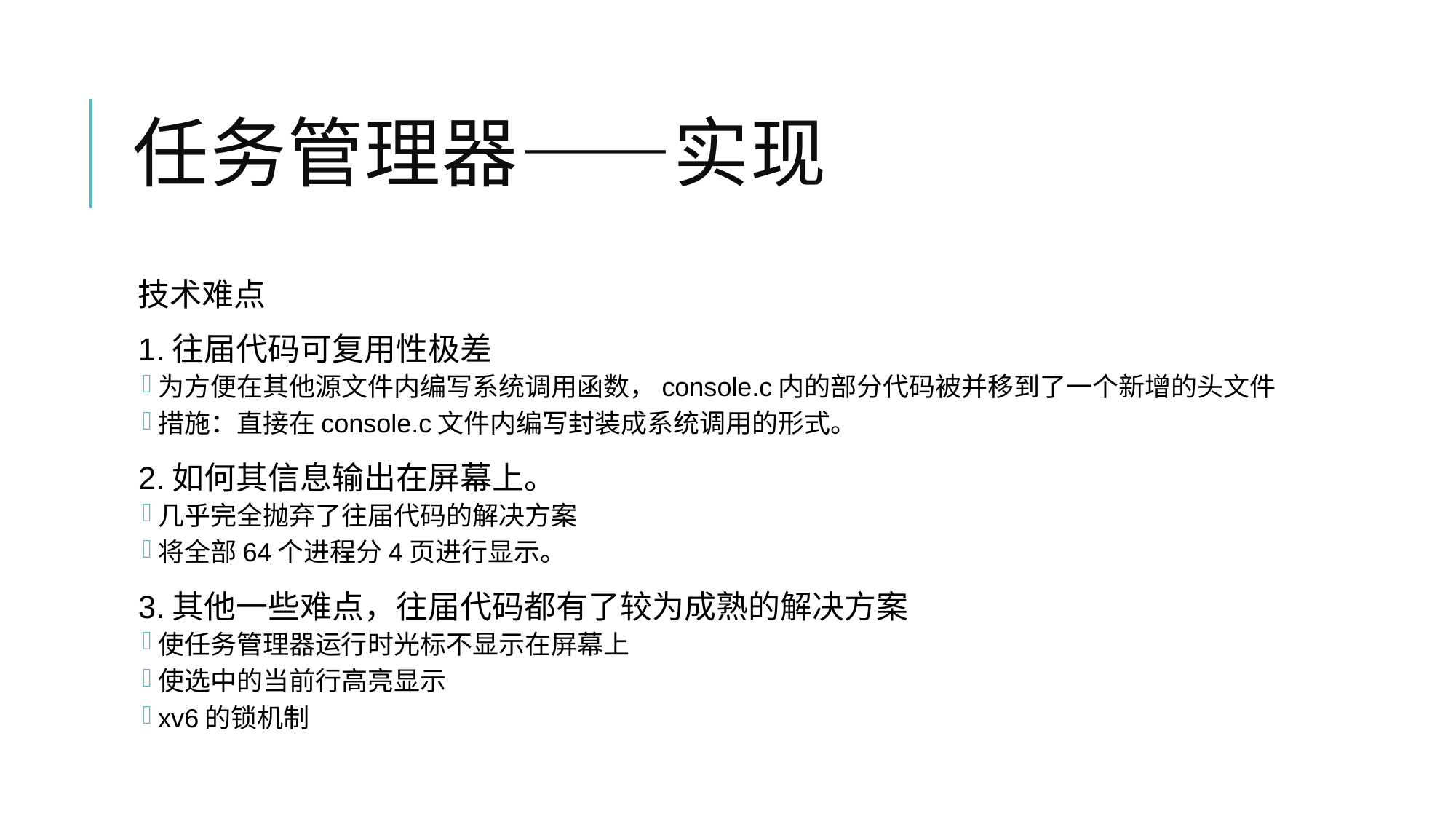

# 任务管理器——实现
技术难点
1.往届代码可复用性极差
为方便在其他源文件内编写系统调用函数，console.c内的部分代码被并移到了一个新增的头文件
措施：直接在console.c文件内编写封装成系统调用的形式。
2.如何其信息输出在屏幕上。
几乎完全抛弃了往届代码的解决方案
将全部64个进程分4页进行显示。
3.其他一些难点，往届代码都有了较为成熟的解决方案
使任务管理器运行时光标不显示在屏幕上
使选中的当前行高亮显示
xv6的锁机制